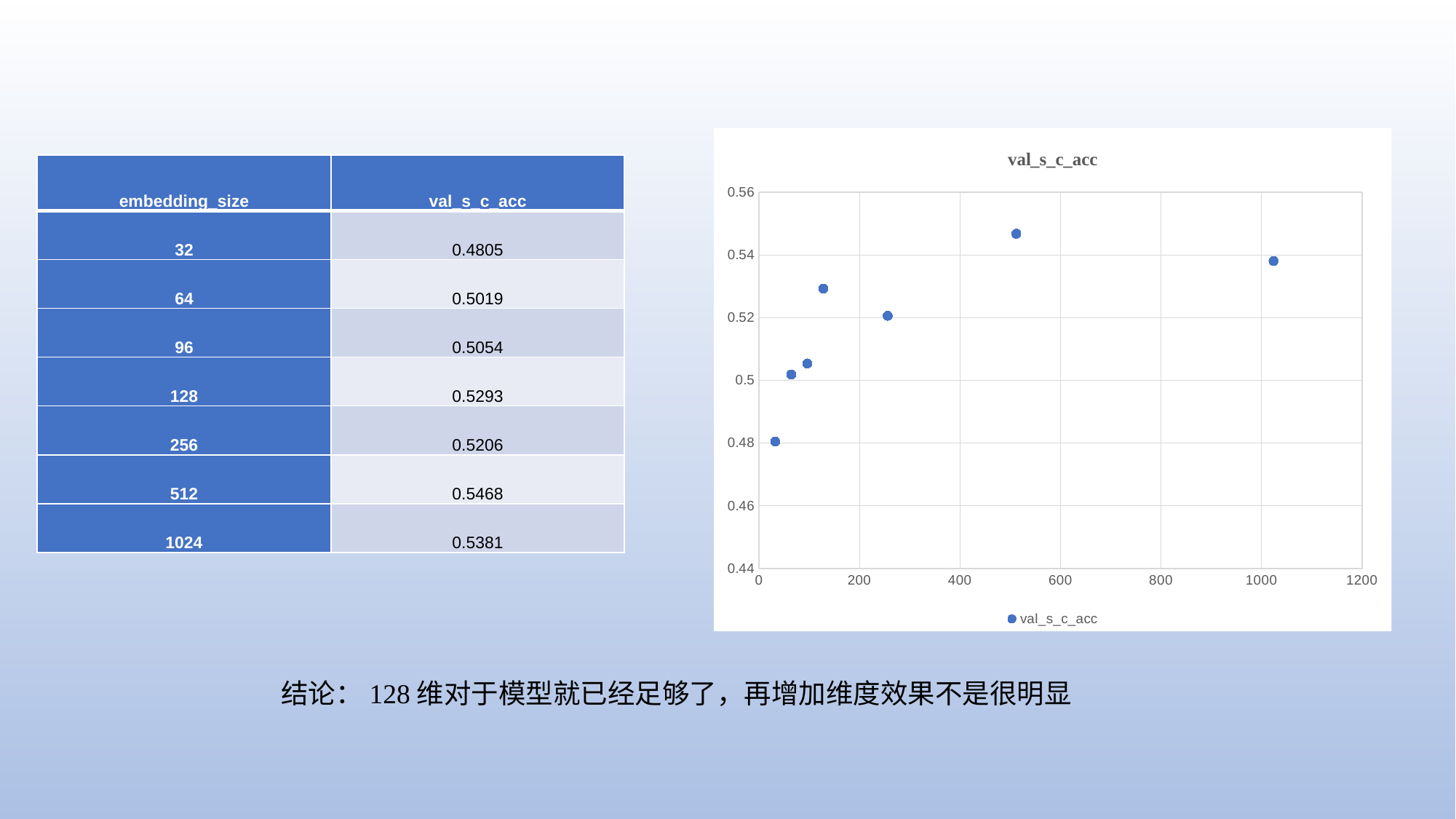

### Chart: val_s_c_acc

| Category | val_s_c_acc |
|---|---|
| embedding\_size | val\_s\_c\_acc |
| --- | --- |
| 32 | 0.4805 |
| 64 | 0.5019 |
| 96 | 0.5054 |
| 128 | 0.5293 |
| 256 | 0.5206 |
| 512 | 0.5468 |
| 1024 | 0.5381 |
结论：128维对于模型就已经足够了，再增加维度效果不是很明显